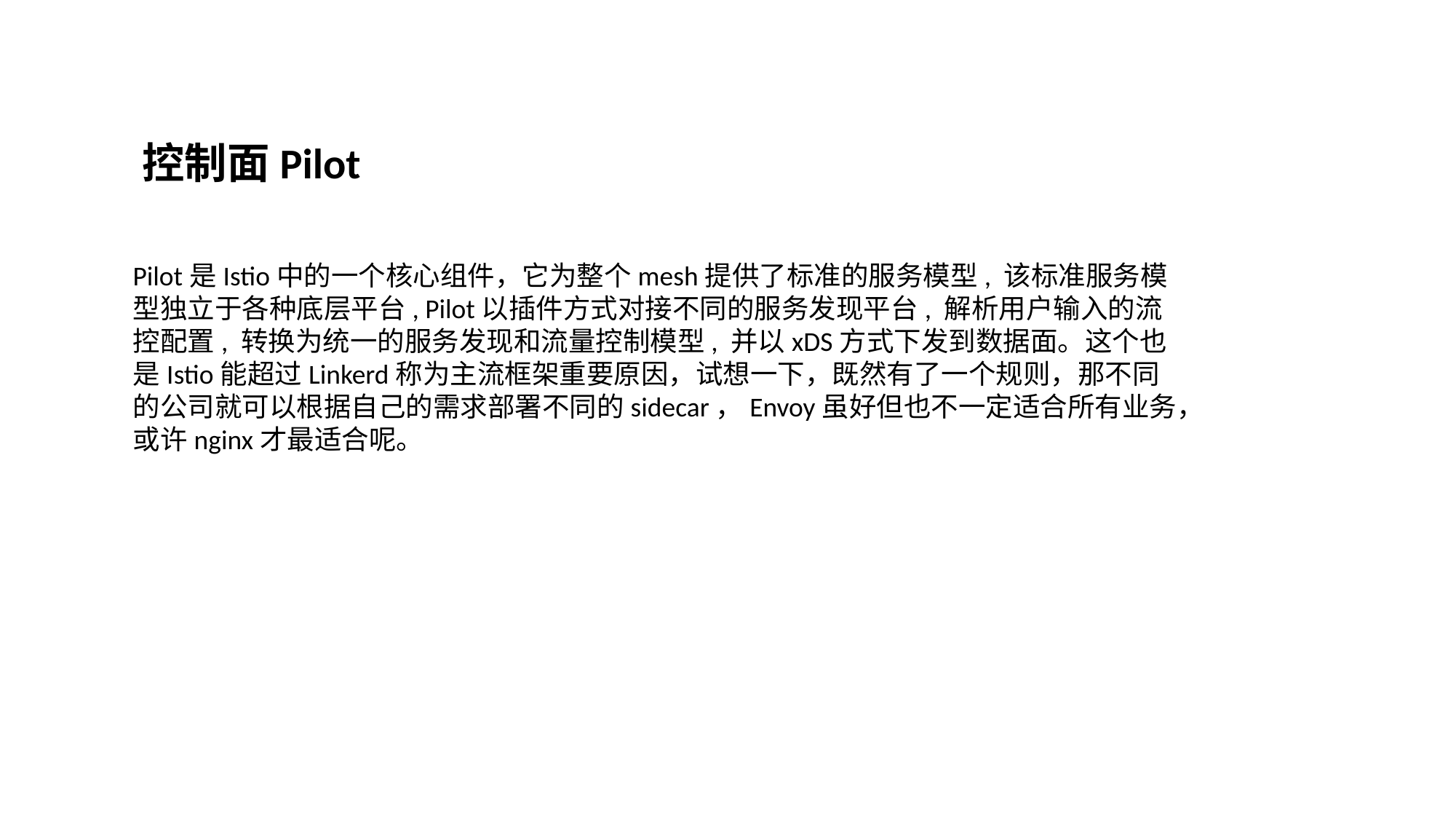

控制面Pilot

Pilot是Istio中的一个核心组件，它为整个mesh提供了标准的服务模型, 该标准服务模型独立于各种底层平台, Pilot以插件方式对接不同的服务发现平台, 解析用户输入的流控配置, 转换为统一的服务发现和流量控制模型, 并以xDS方式下发到数据面。这个也是Istio能超过Linkerd称为主流框架重要原因，试想一下，既然有了一个规则，那不同的公司就可以根据自己的需求部署不同的sidecar，Envoy虽好但也不一定适合所有业务，或许nginx才最适合呢。